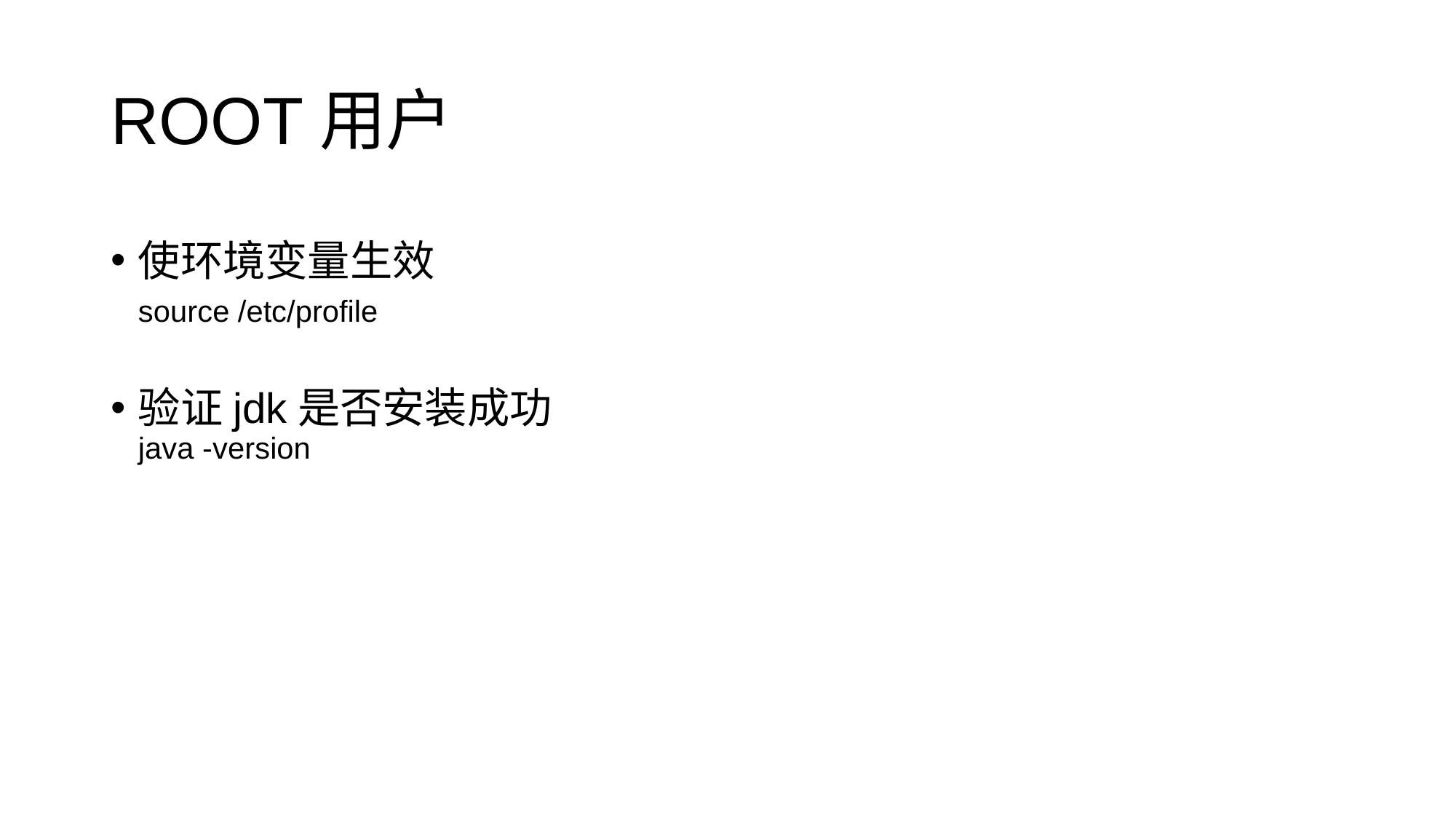

# ROOT用户
使环境变量生效
source /etc/profile
验证jdk是否安装成功
java -version